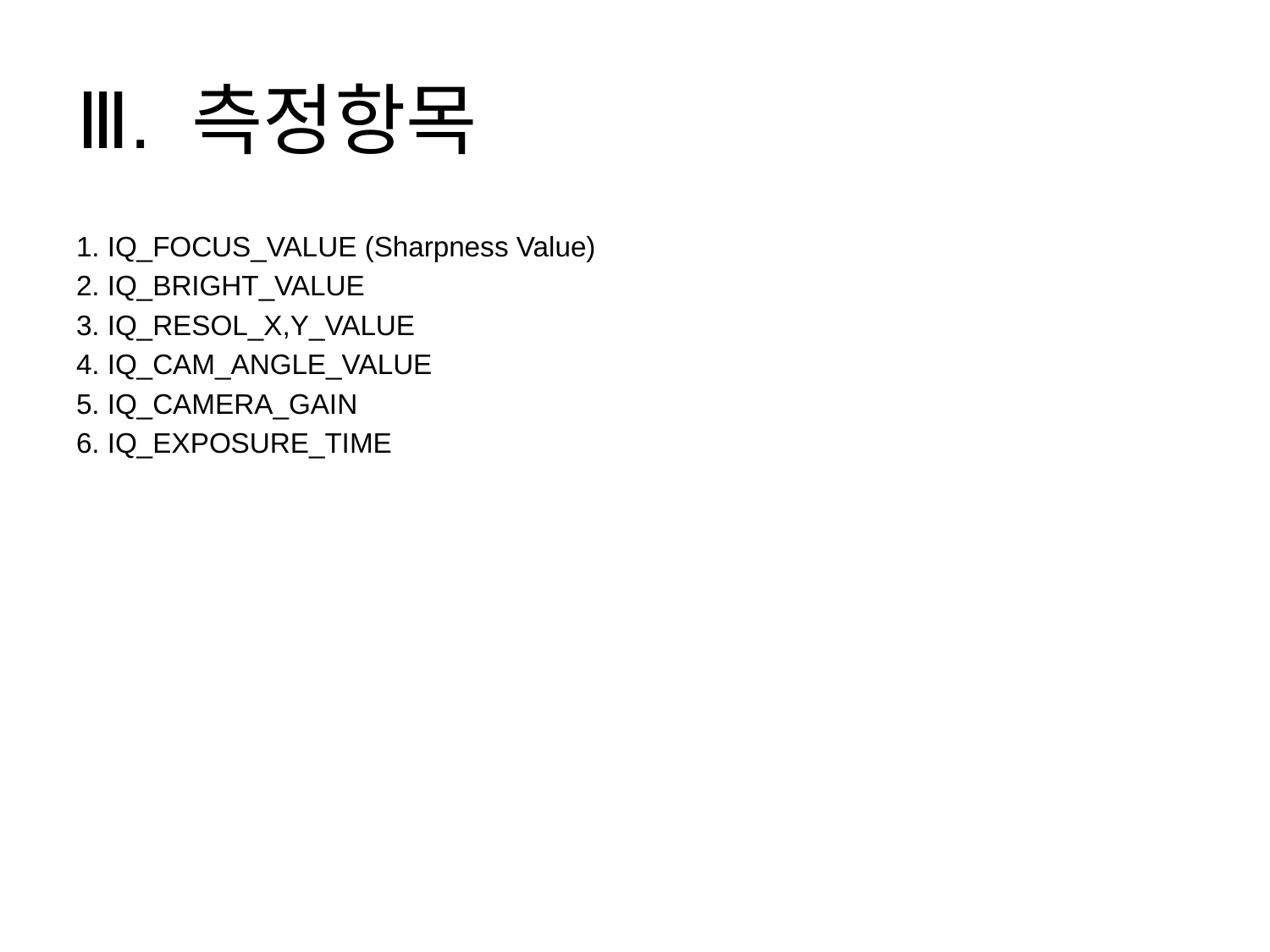

# Ⅲ. 측정항목
1. IQ_FOCUS_VALUE (Sharpness Value)
2. IQ_BRIGHT_VALUE
3. IQ_RESOL_X,Y_VALUE
4. IQ_CAM_ANGLE_VALUE
5. IQ_CAMERA_GAIN
6. IQ_EXPOSURE_TIME